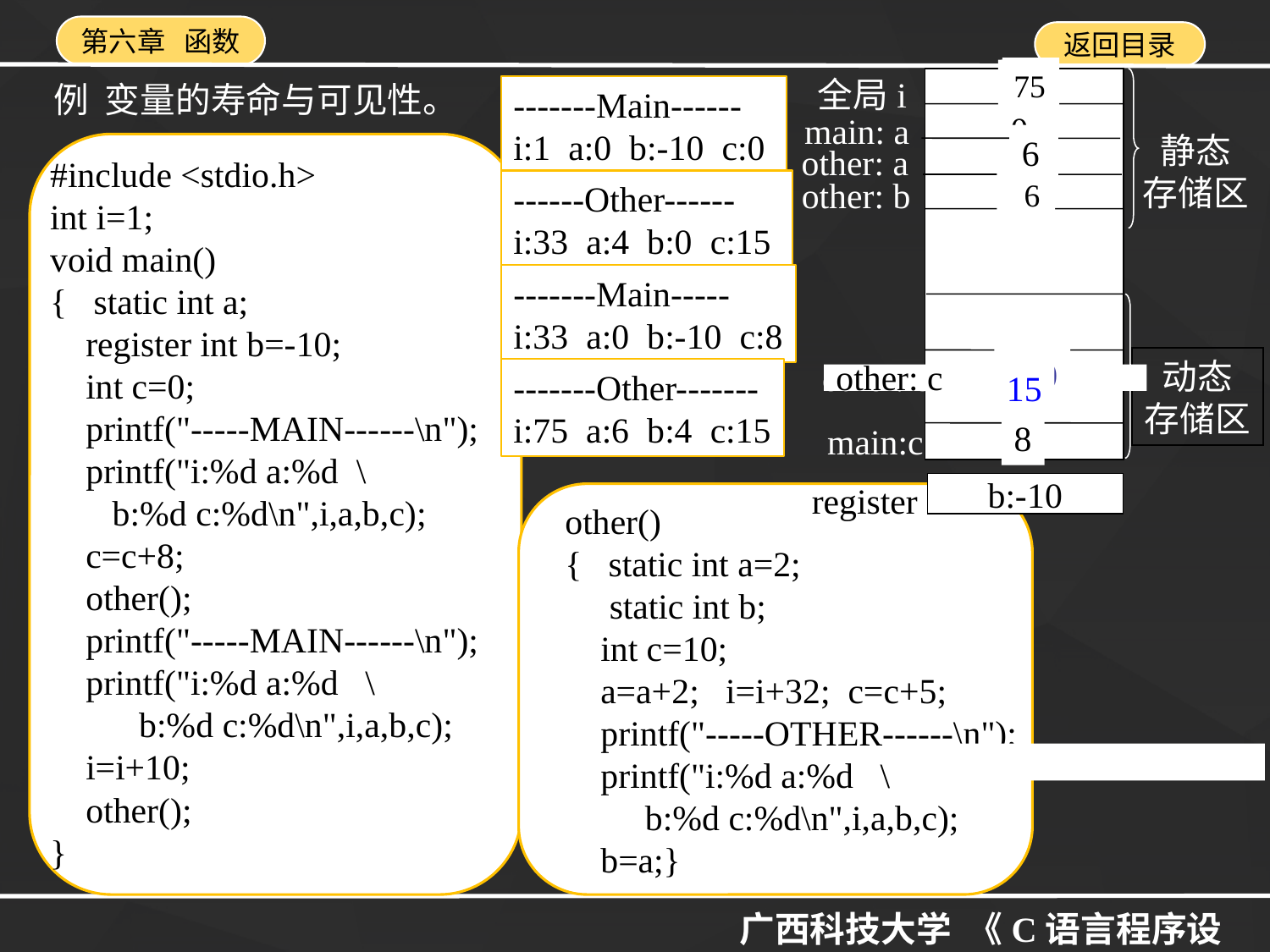

全局i
1

0
main: a

静态
存储区
2
other: a

other: b
0

动态
存储区

0
main:c

register
b:-10
43
33
75
例  变量的寿命与可见性。
-------Main------
i:1  a:0  b:-10  c:0
6
4

#include <stdio.h>
int i=1;
void main()
{   static int a;
    register int b=-10;
    int c=0;
    printf("-----MAIN------\n");
    printf("i:%d a:%d  \
       b:%d c:%d\n",i,a,b,c);
    c=c+8;
    other();
    printf("-----MAIN------\n");
    printf("i:%d a:%d   \
          b:%d c:%d\n",i,a,b,c);
    i=i+10;
    other();
}
6
------Other------
i:33  a:4  b:0  c:15
4
-------Main-----
i:33  a:0  b:-10  c:8
10
other: c
15
10
other: c
-------Other-------
i:75  a:6  b:4  c:15
15

8

other()
{   static int a=2;
     static int b;
    int c=10;
    a=a+2;   i=i+32;  c=c+5;
    printf("-----OTHER------\n");
    printf("i:%d a:%d   \
         b:%d c:%d\n",i,a,b,c);
    b=a;}